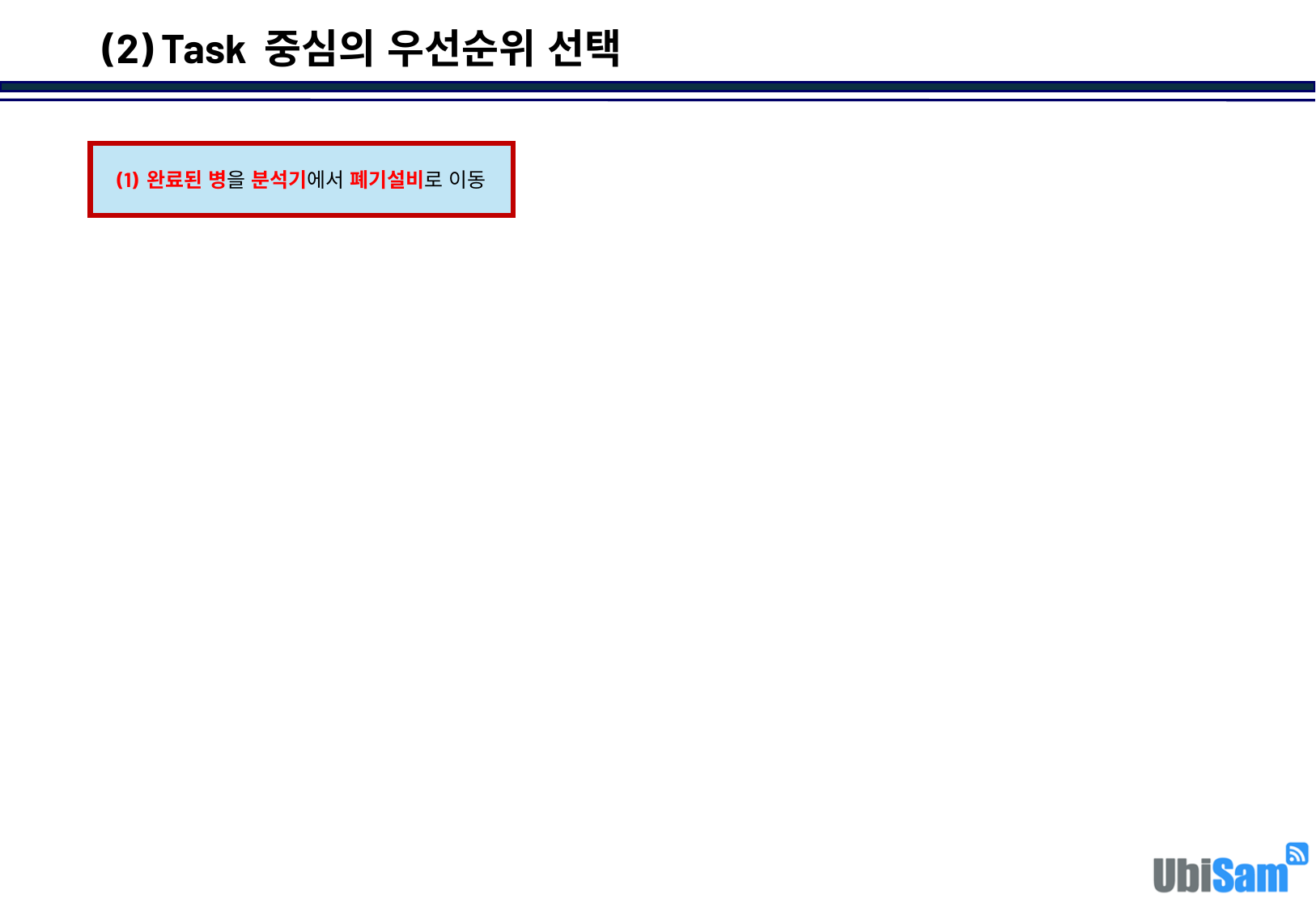

# (2) Task 중심의 우선순위 선택
(1) 완료된 병을 분석기에서 폐기설비로 이동